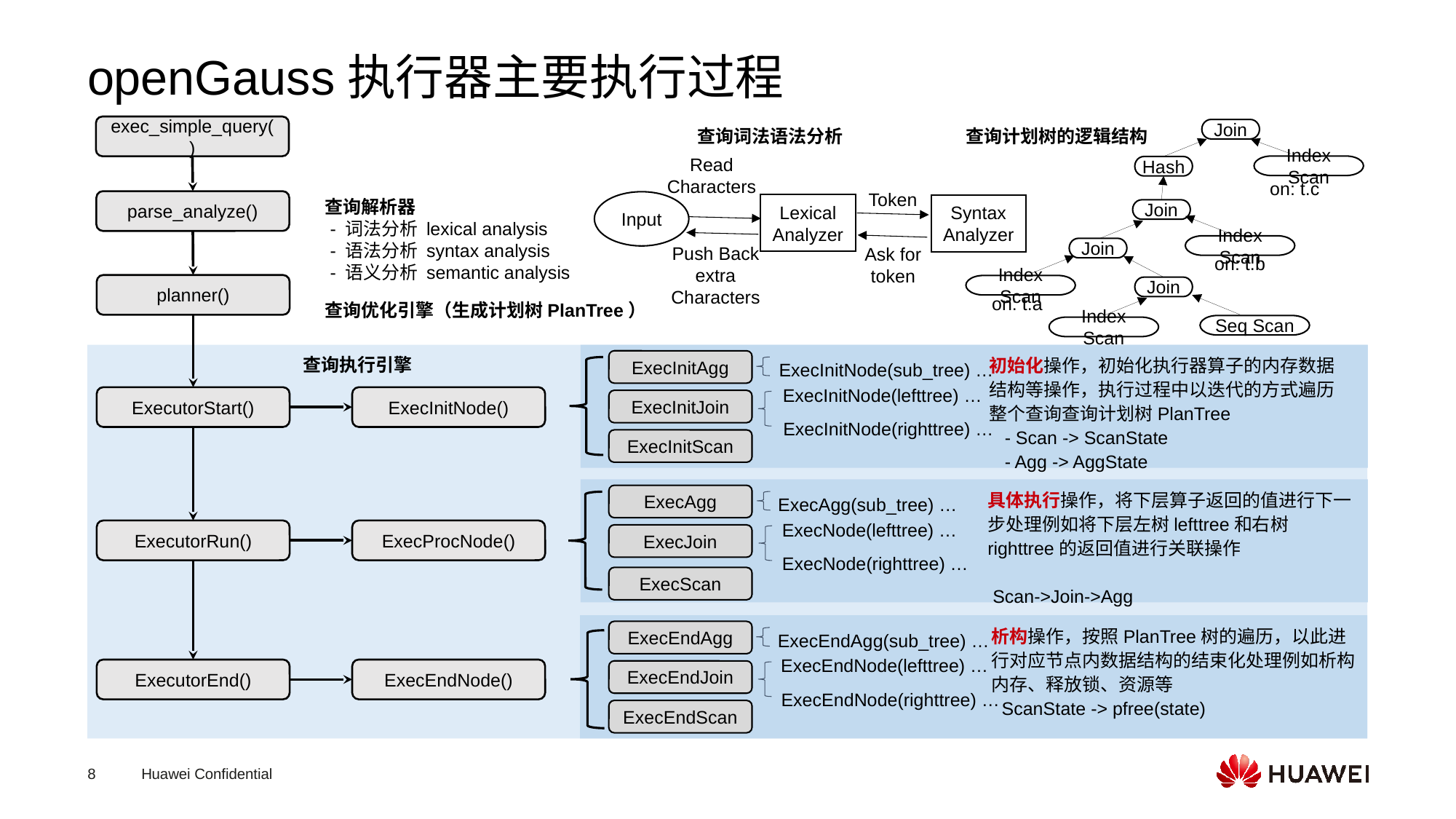

# openGauss执行器主要执行过程
exec_simple_query()
parse_analyze()
planner()
查询执行引擎
ExecutorStart()
ExecInitNode()
ExecutorRun()
ExecProcNode()
ExecutorEnd()
ExecEndNode()

初始化操作，初始化执行器算子的内存数据结构等操作，执行过程中以迭代的方式遍历整个查询查询计划树PlanTree
   - Scan -> ScanState
   - Agg -> AggState
ExecInitAgg
ExecInitNode(sub_tree) …

ExecInitNode(lefttree) …

ExecInitNode(righttree) …
ExecInitJoin
ExecInitScan

具体执行操作，将下层算子返回的值进行下一步处理例如将下层左树lefttree和右树righttree的返回值进行关联操作

 Scan->Join->Agg

ExecAgg
ExecAgg(sub_tree) …

ExecNode(lefttree) …

ExecNode(righttree) …
ExecJoin
ExecScan

析构操作，按照PlanTree树的遍历，以此进行对应节点内数据结构的结束化处理例如析构内存、释放锁、资源等
  ScanState -> pfree(state)
ExecEndAgg
ExecEndAgg(sub_tree) …

ExecEndNode(lefttree) …

ExecEndNode(righttree) …
ExecEndJoin
ExecEndScan

查询计划树的逻辑结构
查询词法语法分析
Join
Hash
on: t.c
Join
Index Scan
Join
on: t.b
Index Scan
Join
on: t.a
Seq Scan
Index Scan
Index Scan
Read
Characters
Token
Input
Lexical
Analyzer
Syntax
Analyzer
Ask for token
Push Back extra Characters
查询解析器
 - 词法分析 lexical analysis
 - 语法分析 syntax analysis
 - 语义分析 semantic analysis
查询优化引擎（生成计划树PlanTree）